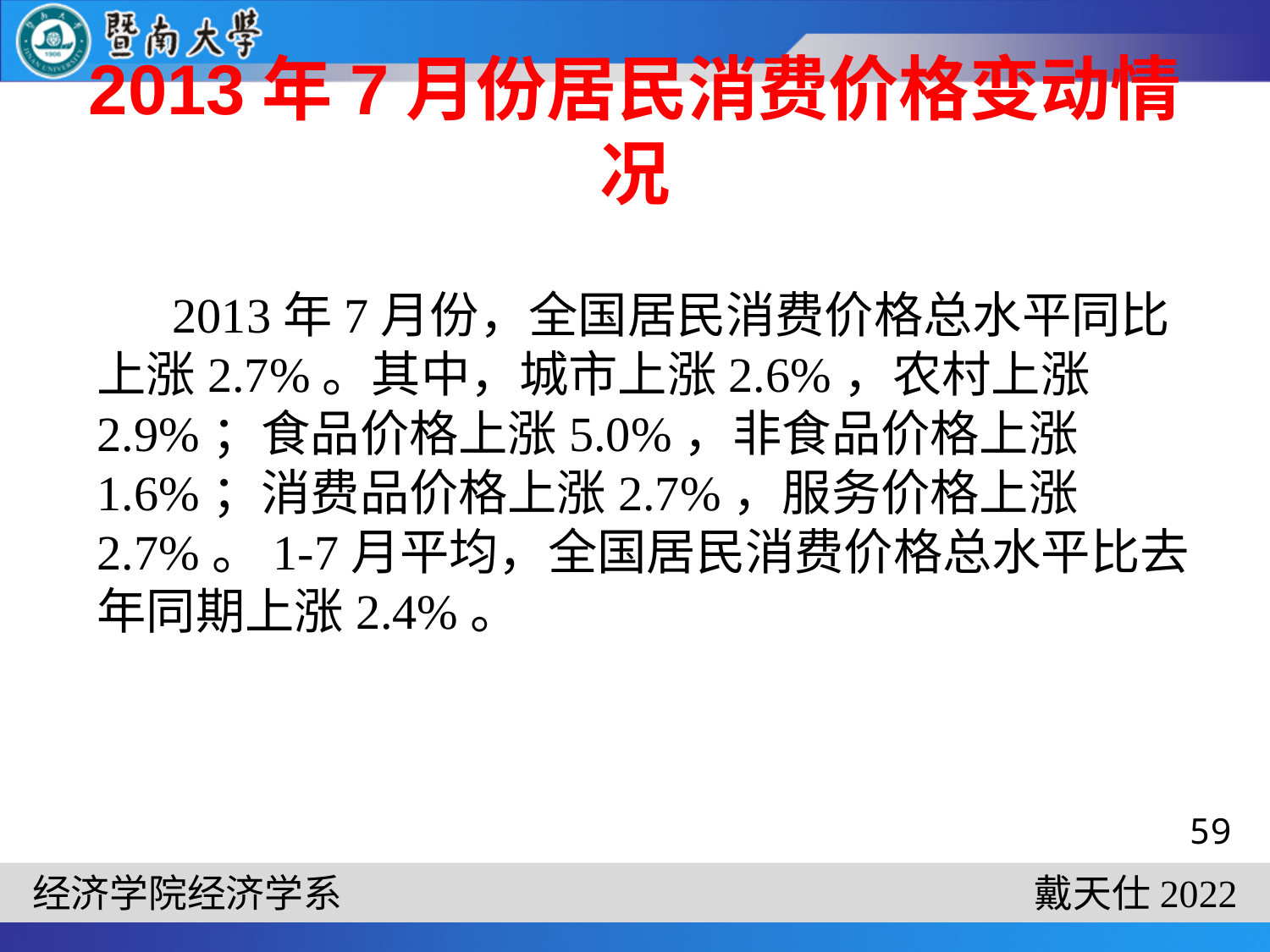

# 2013年7月份居民消费价格变动情况
2013年7月份，全国居民消费价格总水平同比上涨2.7%。其中，城市上涨2.6%，农村上涨2.9%；食品价格上涨5.0%，非食品价格上涨1.6%；消费品价格上涨2.7%，服务价格上涨2.7%。1-7月平均，全国居民消费价格总水平比去年同期上涨2.4%。

59